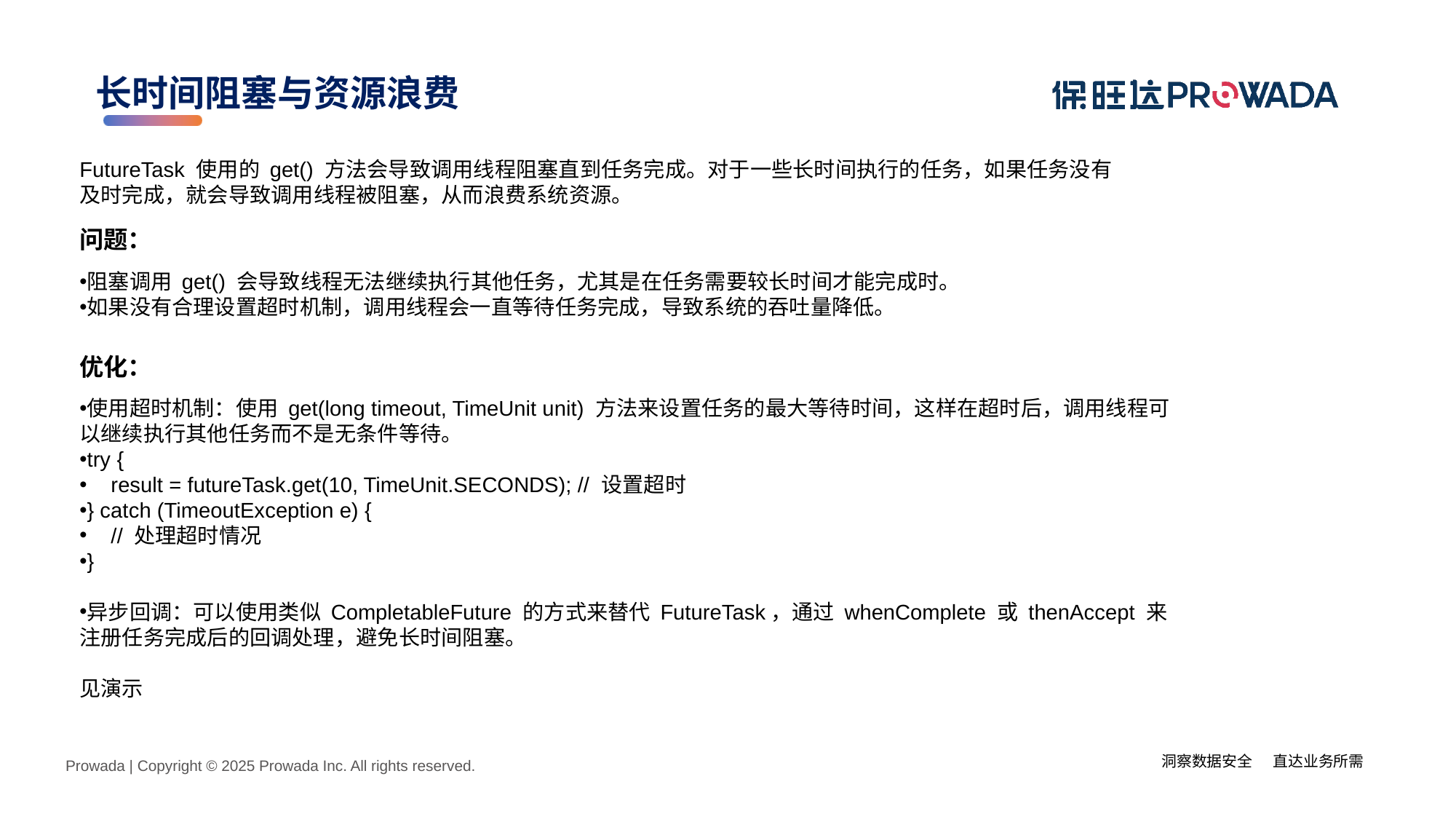

长时间阻塞与资源浪费
FutureTask 使用的 get() 方法会导致调用线程阻塞直到任务完成。对于一些长时间执行的任务，如果任务没有及时完成，就会导致调用线程被阻塞，从而浪费系统资源。
问题：
阻塞调用 get() 会导致线程无法继续执行其他任务，尤其是在任务需要较长时间才能完成时。
如果没有合理设置超时机制，调用线程会一直等待任务完成，导致系统的吞吐量降低。
优化：
使用超时机制：使用 get(long timeout, TimeUnit unit) 方法来设置任务的最大等待时间，这样在超时后，调用线程可以继续执行其他任务而不是无条件等待。
try {
    result = futureTask.get(10, TimeUnit.SECONDS); // 设置超时
} catch (TimeoutException e) {
    // 处理超时情况
}

异步回调：可以使用类似 CompletableFuture 的方式来替代 FutureTask，通过 whenComplete 或 thenAccept 来注册任务完成后的回调处理，避免长时间阻塞。

见演示